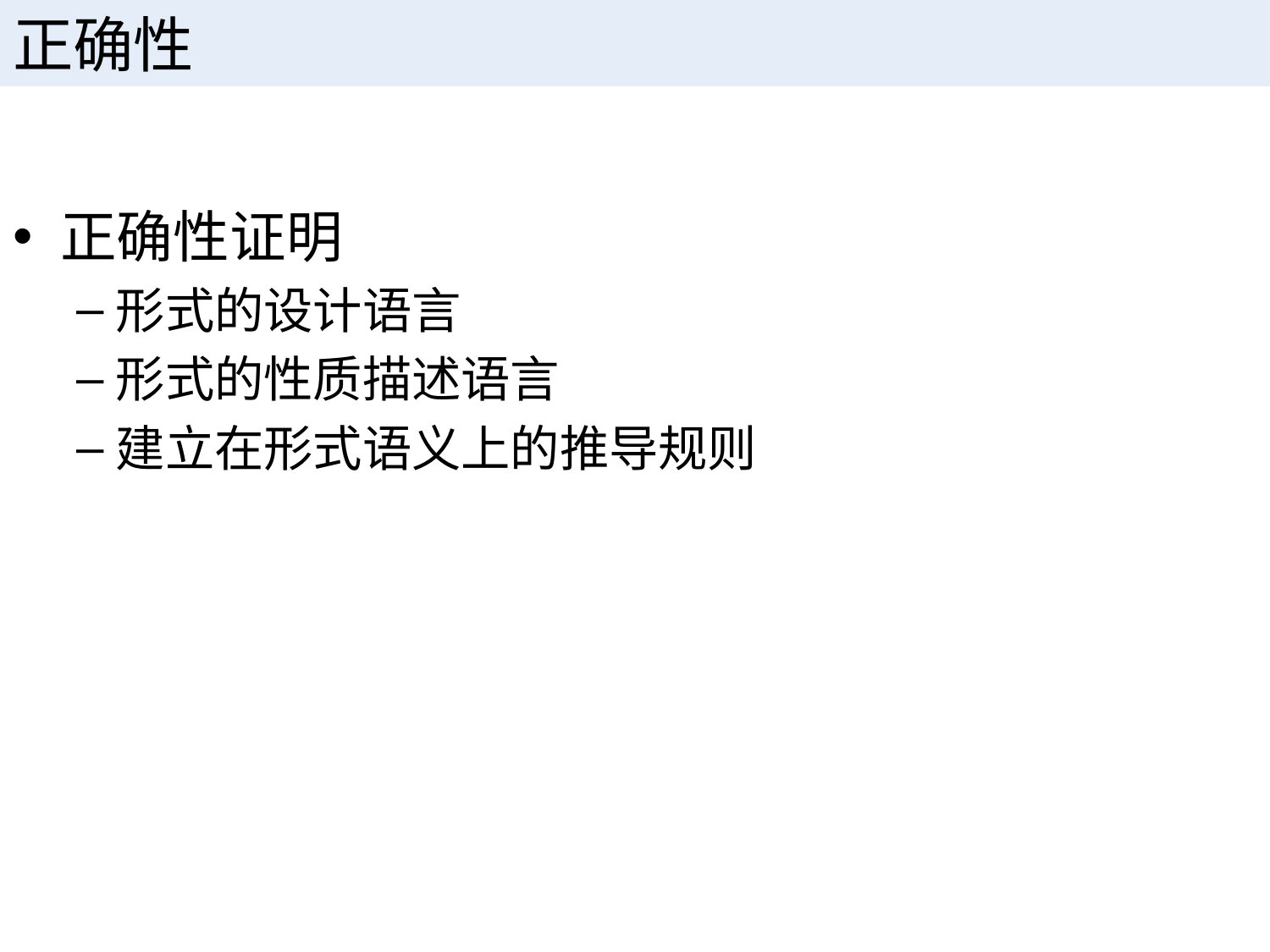

# 正确性

正确性证明
形式的设计语言
形式的性质描述语言
建立在形式语义上的推导规则